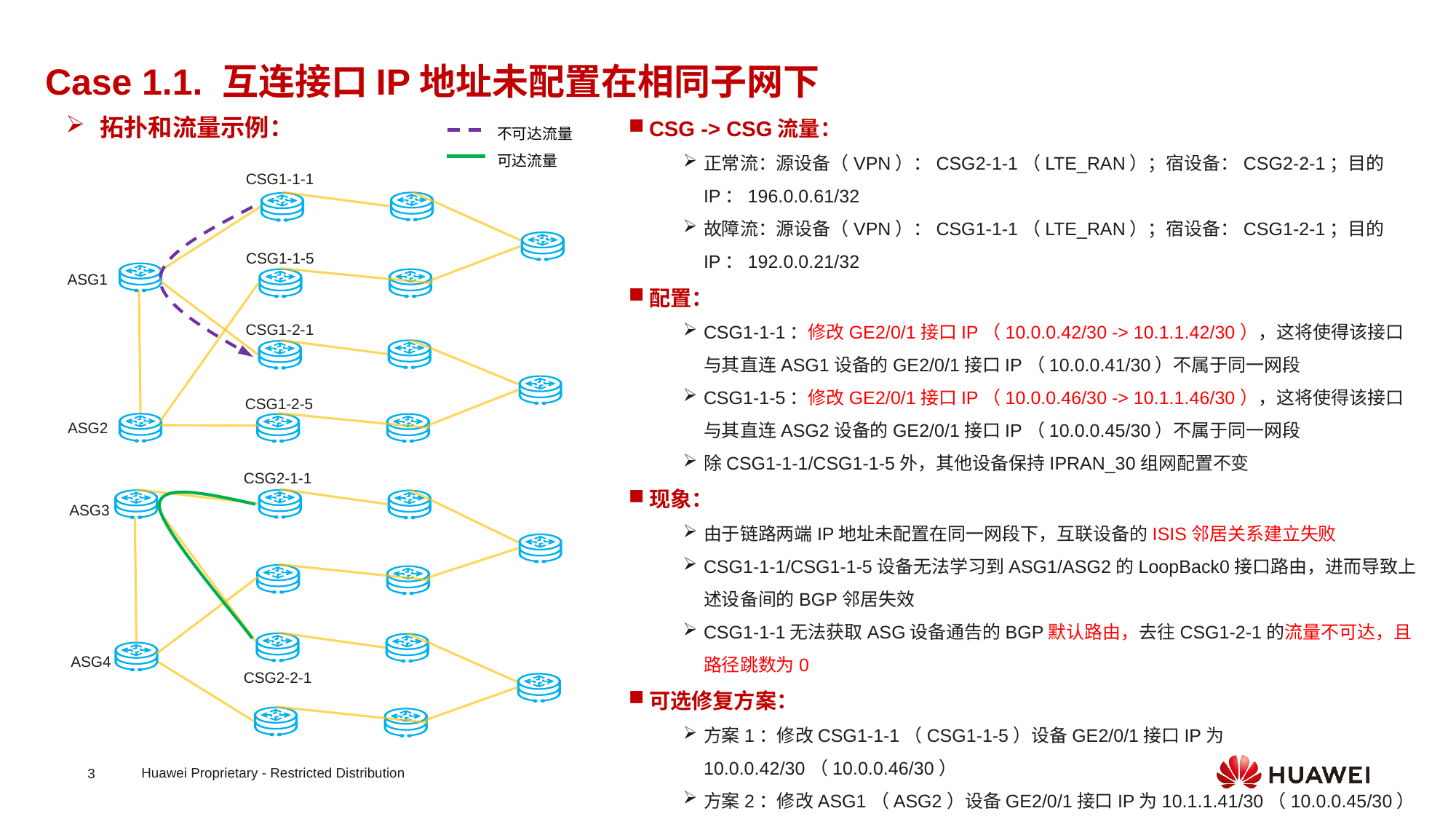

Case 1.1. 互连接口IP地址未配置在相同子网下
CSG -> CSG流量：
正常流：源设备（VPN）：CSG2-1-1（LTE_RAN）；宿设备：CSG2-2-1；目的IP：196.0.0.61/32
故障流：源设备（VPN）：CSG1-1-1（LTE_RAN）；宿设备：CSG1-2-1；目的IP：192.0.0.21/32
配置：
CSG1-1-1：修改GE2/0/1接口IP（10.0.0.42/30 -> 10.1.1.42/30），这将使得该接口与其直连ASG1设备的GE2/0/1接口IP（10.0.0.41/30）不属于同一网段
CSG1-1-5：修改GE2/0/1接口IP（10.0.0.46/30 -> 10.1.1.46/30），这将使得该接口与其直连ASG2设备的GE2/0/1接口IP（10.0.0.45/30）不属于同一网段
除CSG1-1-1/CSG1-1-5外，其他设备保持IPRAN_30组网配置不变
现象：
由于链路两端IP地址未配置在同一网段下，互联设备的ISIS邻居关系建立失败
CSG1-1-1/CSG1-1-5设备无法学习到ASG1/ASG2的LoopBack0接口路由，进而导致上述设备间的BGP邻居失效
CSG1-1-1无法获取ASG设备通告的BGP默认路由，去往CSG1-2-1的流量不可达，且路径跳数为0
可选修复方案：
方案1：修改CSG1-1-1（CSG1-1-5）设备GE2/0/1接口IP为10.0.0.42/30（10.0.0.46/30）
方案2：修改ASG1（ASG2）设备GE2/0/1接口IP为10.1.1.41/30（10.0.0.45/30）
拓扑和流量示例：
不可达流量
可达流量
CSG1-1-1

CSG1-1-5

ASG1

CSG1-2-1

CSG1-2-5

ASG2
CSG2-1-1

ASG3

ASG4
CSG2-2-1